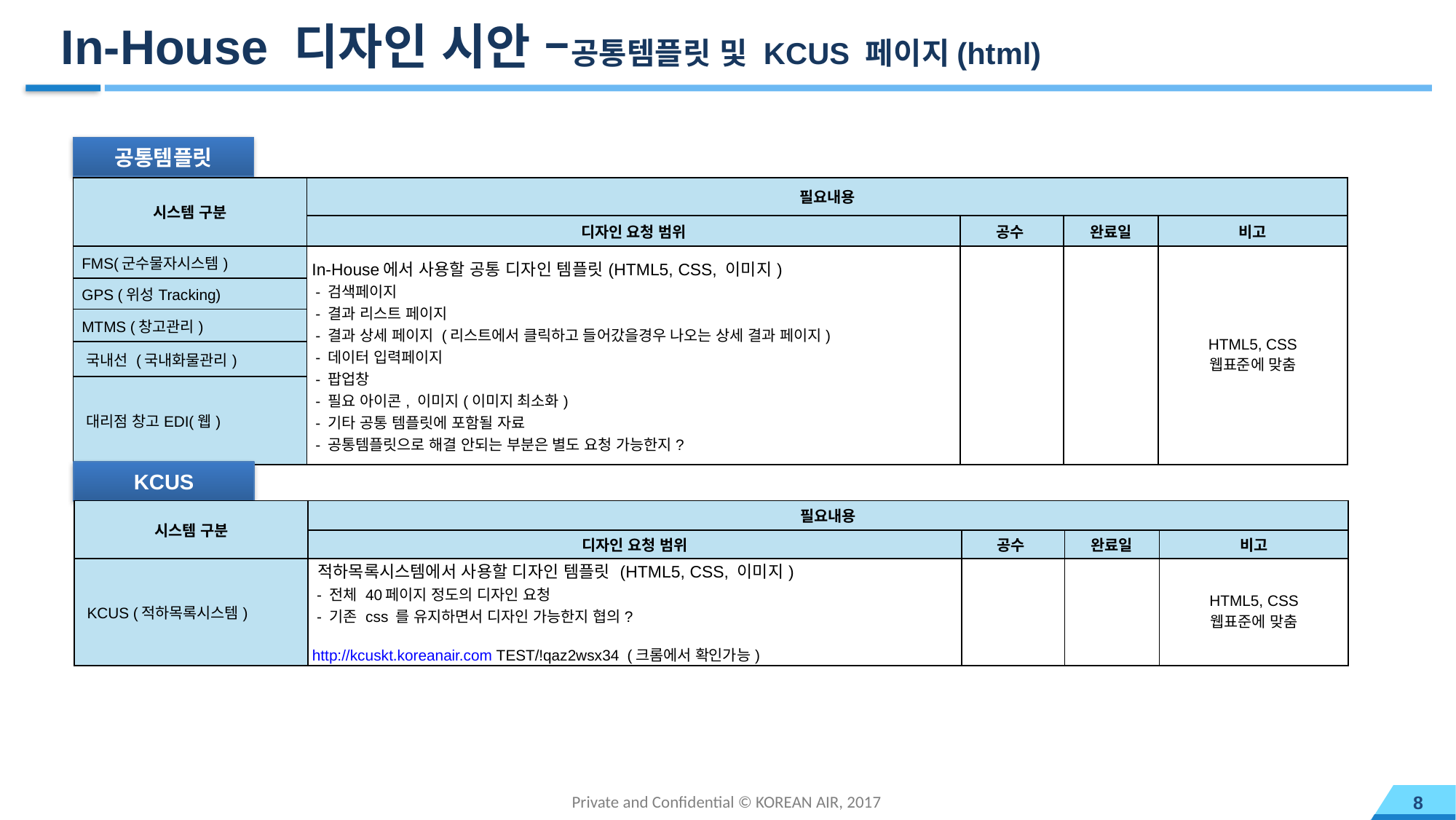

# In-House 디자인 시안 –공통템플릿 및 KCUS 페이지(html)
공통템플릿
| 시스템 구분 | 필요내용 |  |  |  |
| --- | --- | --- | --- | --- |
|  | 디자인 요청 범위 | 공수 | 완료일 | 비고 |
| FMS(군수물자시스템) | In-House에서 사용할 공통 디자인 템플릿(HTML5, CSS, 이미지)   - 검색페이지   - 결과 리스트 페이지   - 결과 상세 페이지 (리스트에서 클릭하고 들어갔을경우 나오는 상세 결과 페이지) - 데이터 입력페이지   - 팝업창   - 필요 아이콘, 이미지(이미지 최소화)　 - 기타 공통 템플릿에 포함될 자료 - 공통템플릿으로 해결 안되는 부분은 별도 요청 가능한지? |  |  | HTML5, CSS 웹표준에 맞춤 |
| GPS (위성Tracking) |  |  |  |  |
| MTMS (창고관리) |  |  |  |  |
| 국내선 (국내화물관리) |  |  |  |  |
| 대리점 창고EDI(웹) |  |  |  |  |
KCUS
| 시스템 구분 | 필요내용 |  |  |  |
| --- | --- | --- | --- | --- |
|  | 디자인 요청 범위 | 공수 | 완료일 | 비고 |
| KCUS (적하목록시스템) | 적하목록시스템에서 사용할 디자인 템플릿 (HTML5, CSS, 이미지)   - 전체 40페이지 정도의 디자인 요청 - 기존 css 를 유지하면서 디자인 가능한지 협의? http://kcuskt.koreanair.com TEST/!qaz2wsx34 (크롬에서 확인가능) |  |  | HTML5, CSS 웹표준에 맞춤 |